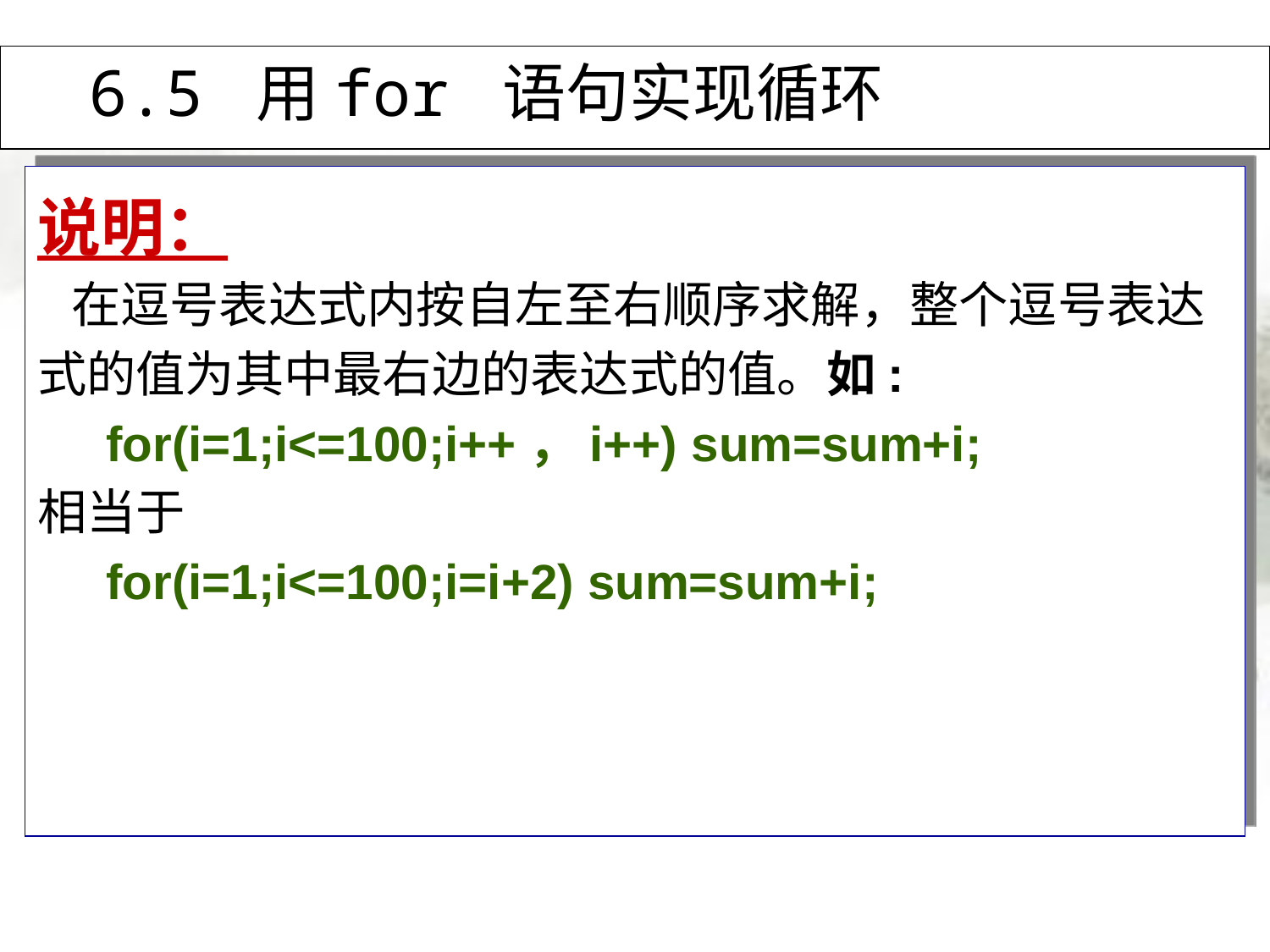

# 6.5 用for 语句实现循环
说明：
  在逗号表达式内按自左至右顺序求解，整个逗号表达
式的值为其中最右边的表达式的值。如:
     for(i=1;i<=100;i++，i++) sum=sum+i;
相当于
     for(i=1;i<=100;i=i+2) sum=sum+i;